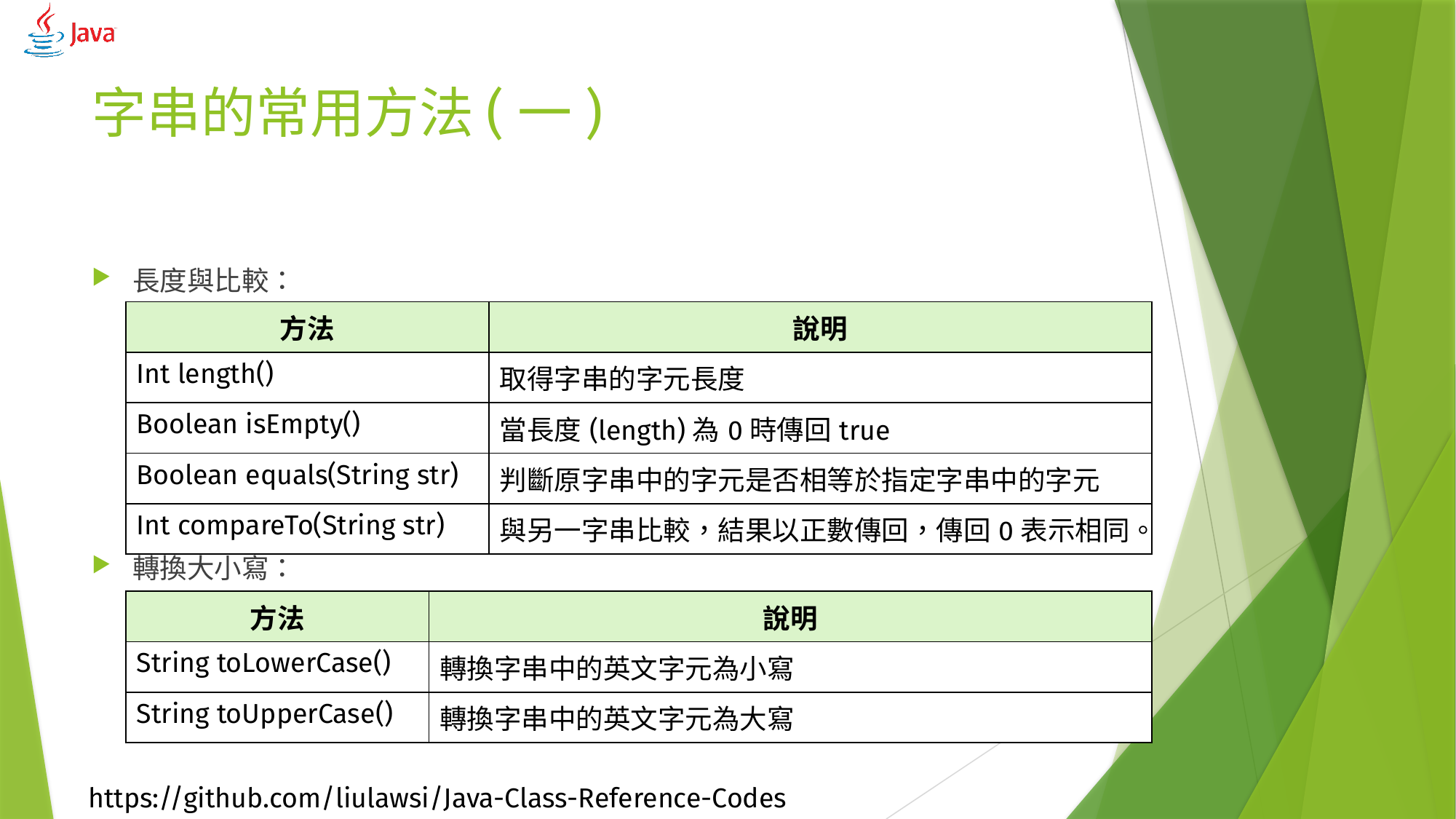

# 字串的常用方法(一)
長度與比較：

轉換大小寫：
| 方法 | 說明 |
| --- | --- |
| Int length() | 取得字串的字元長度 |
| Boolean isEmpty() | 當長度(length)為0時傳回true |
| Boolean equals(String str) | 判斷原字串中的字元是否相等於指定字串中的字元 |
| Int compareTo(String str) | 與另一字串比較，結果以正數傳回，傳回0表示相同。 |
| 方法 | 說明 |
| --- | --- |
| String toLowerCase() | 轉換字串中的英文字元為小寫 |
| String toUpperCase() | 轉換字串中的英文字元為大寫 |